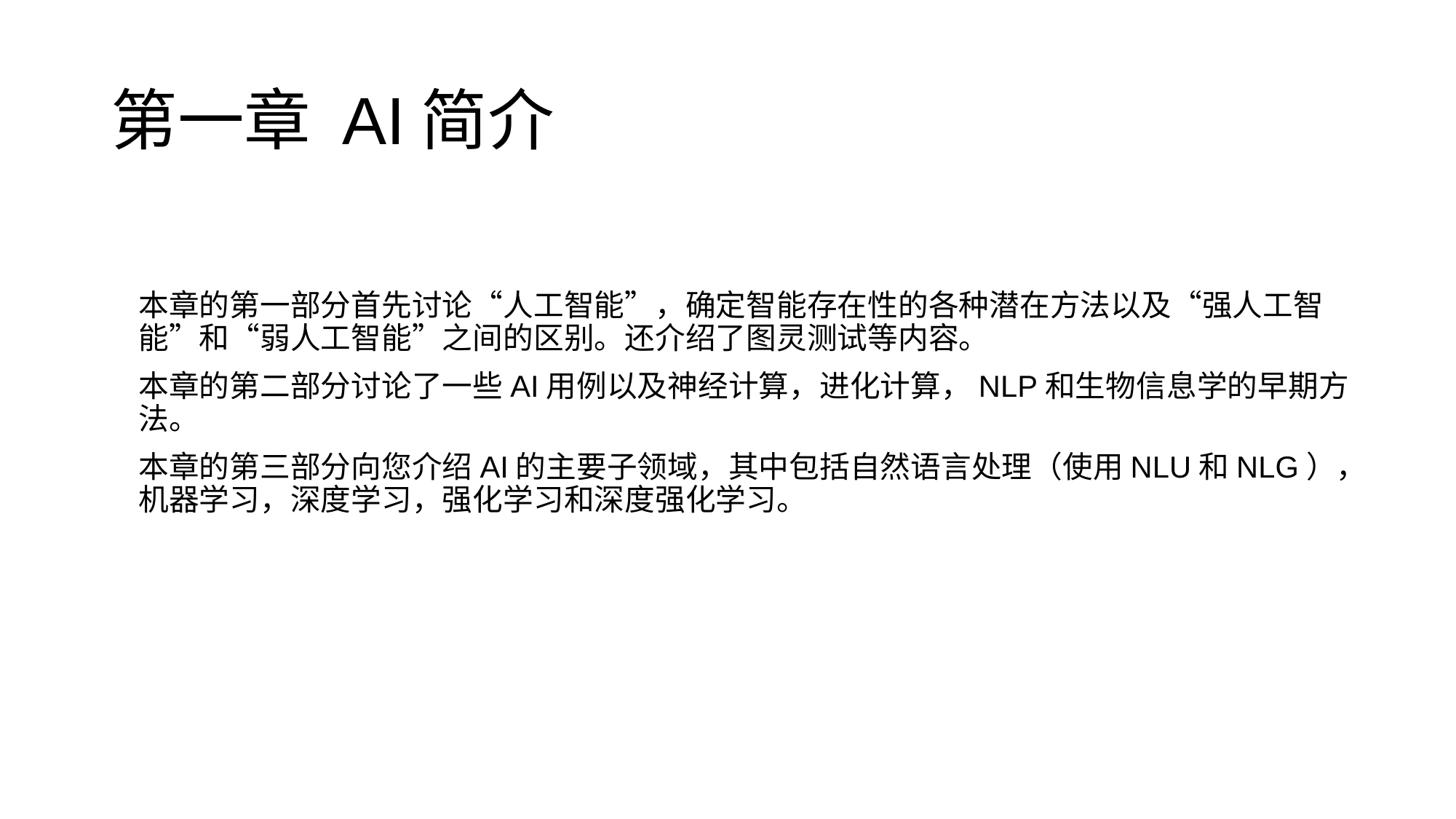

# 第一章 AI简介

本章的第一部分首先讨论“人工智能”，确定智能存在性的各种潜在方法以及“强人工智能”和“弱人工智能”之间的区别。还介绍了图灵测试等内容。
本章的第二部分讨论了一些AI用例以及神经计算，进化计算，NLP和生物信息学的早期方法。
本章的第三部分向您介绍AI的主要子领域，其中包括自然语言处理（使用NLU和NLG），机器学习，深度学习，强化学习和深度强化学习。